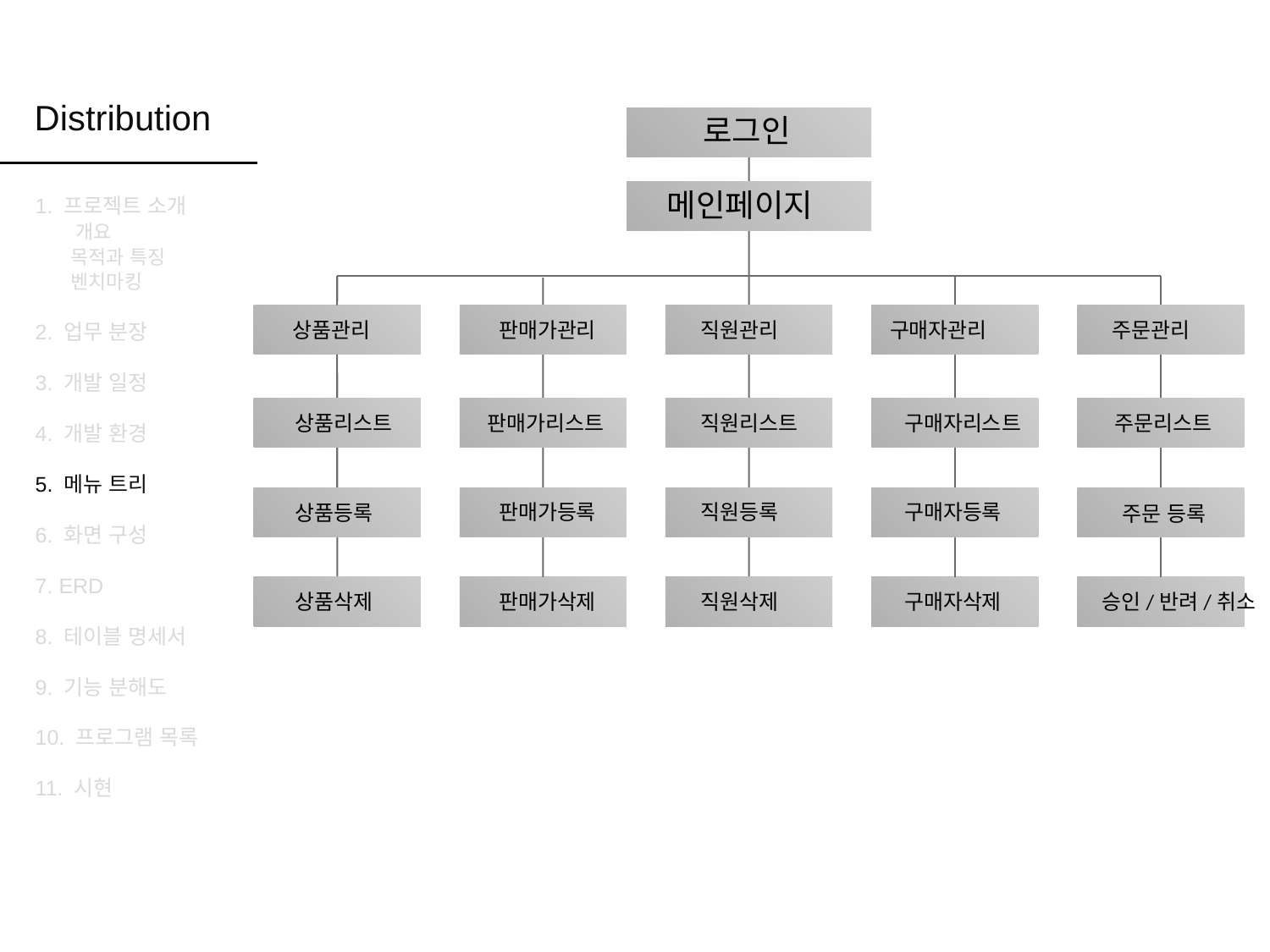

Distribution
로그인

로그인
메인페이지

1. 프로젝트 소개
      개요
      목적과 특징
      벤치마킹
2. 업무 분장
3. 개발 일정
4. 개발 환경
5. 메뉴 트리
6. 화면 구성
7. ERD
8. 테이블 명세서
9. 기능 분해도
10. 프로그램 목록
11. 시현

상품관리
판매가관리
직원관리
구매자관리
주문관리

   주문리스트
판매가리스트
직원리스트
구매자리스트
상품리스트

판매가등록
직원등록
구매자등록
상품등록

판매가삭제
직원삭제
구매자삭제
상품삭제
        주문 등록
         주문 등록
     승인/반려/취소